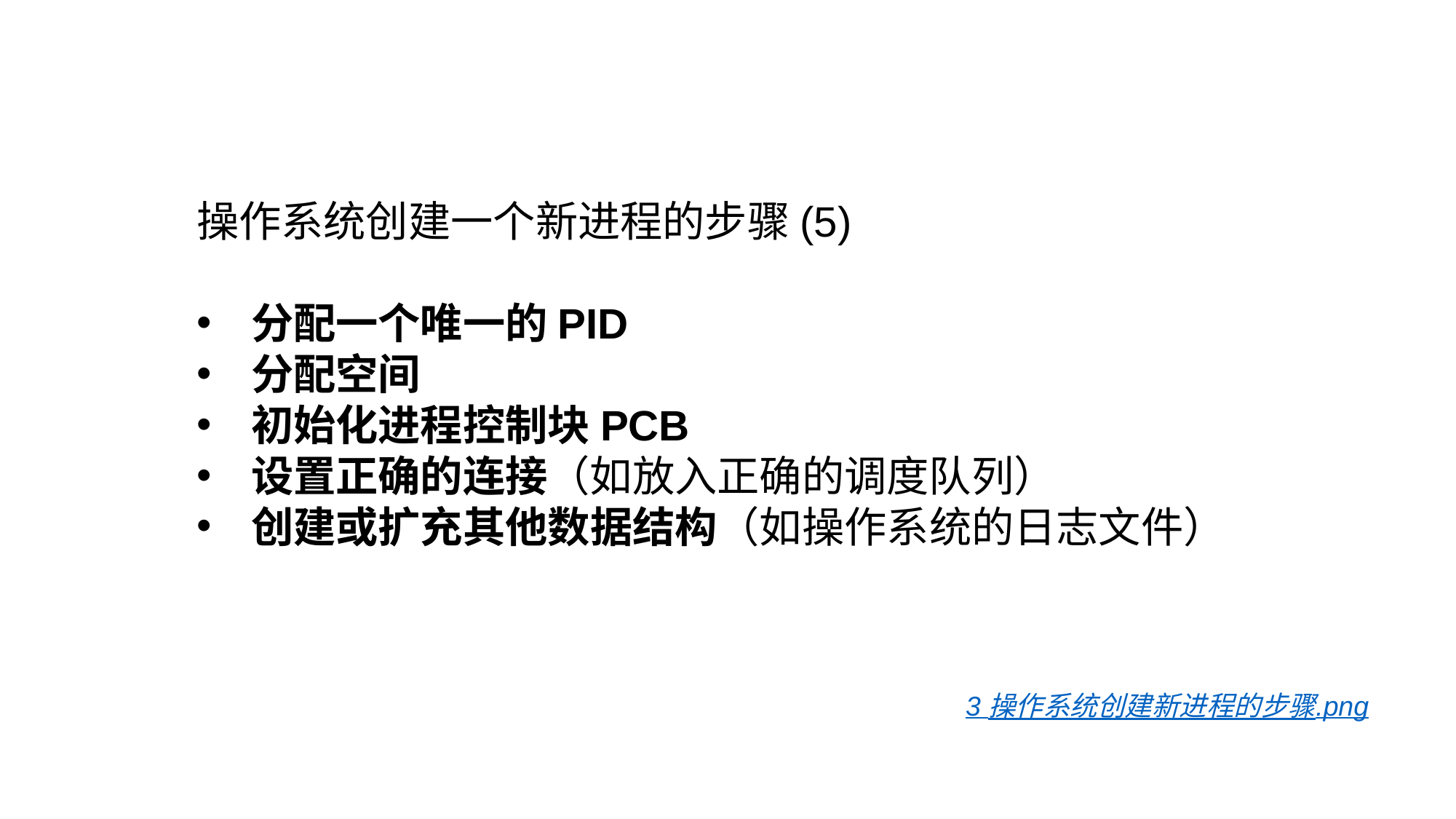

操作系统创建一个新进程的步骤(5)

分配一个唯一的PID
分配空间
初始化进程控制块PCB
设置正确的连接（如放入正确的调度队列）
创建或扩充其他数据结构（如操作系统的日志文件）
3 操作系统创建新进程的步骤.png